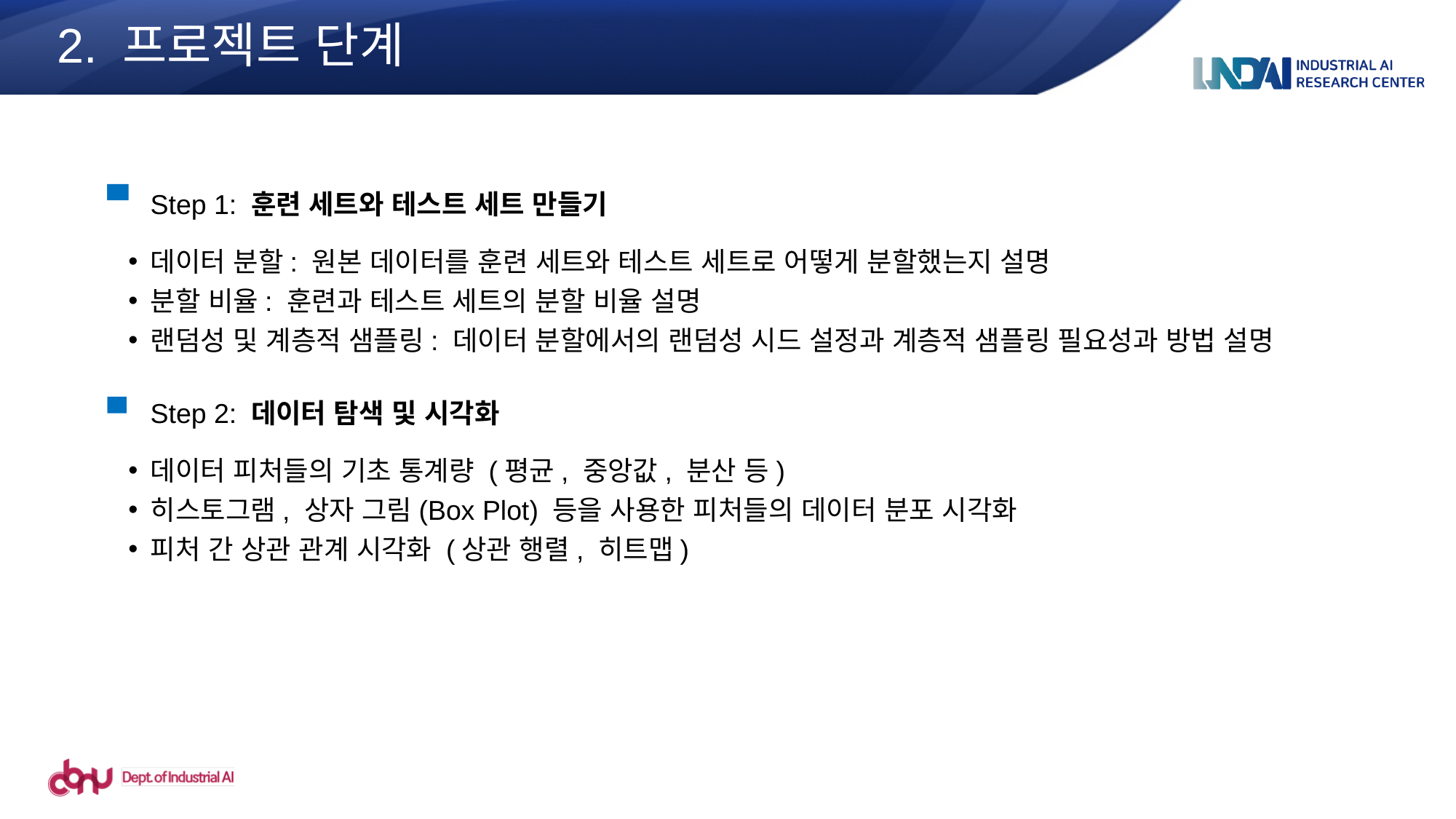

2. 프로젝트 단계
Step 1: 훈련 세트와 테스트 세트 만들기
데이터 분할: 원본 데이터를 훈련 세트와 테스트 세트로 어떻게 분할했는지 설명
분할 비율: 훈련과 테스트 세트의 분할 비율 설명
랜덤성 및 계층적 샘플링: 데이터 분할에서의 랜덤성 시드 설정과 계층적 샘플링 필요성과 방법 설명

Step 2: 데이터 탐색 및 시각화
데이터 피처들의 기초 통계량 (평균, 중앙값, 분산 등)
히스토그램, 상자 그림(Box Plot) 등을 사용한 피처들의 데이터 분포 시각화
피처 간 상관 관계 시각화 (상관 행렬, 히트맵)